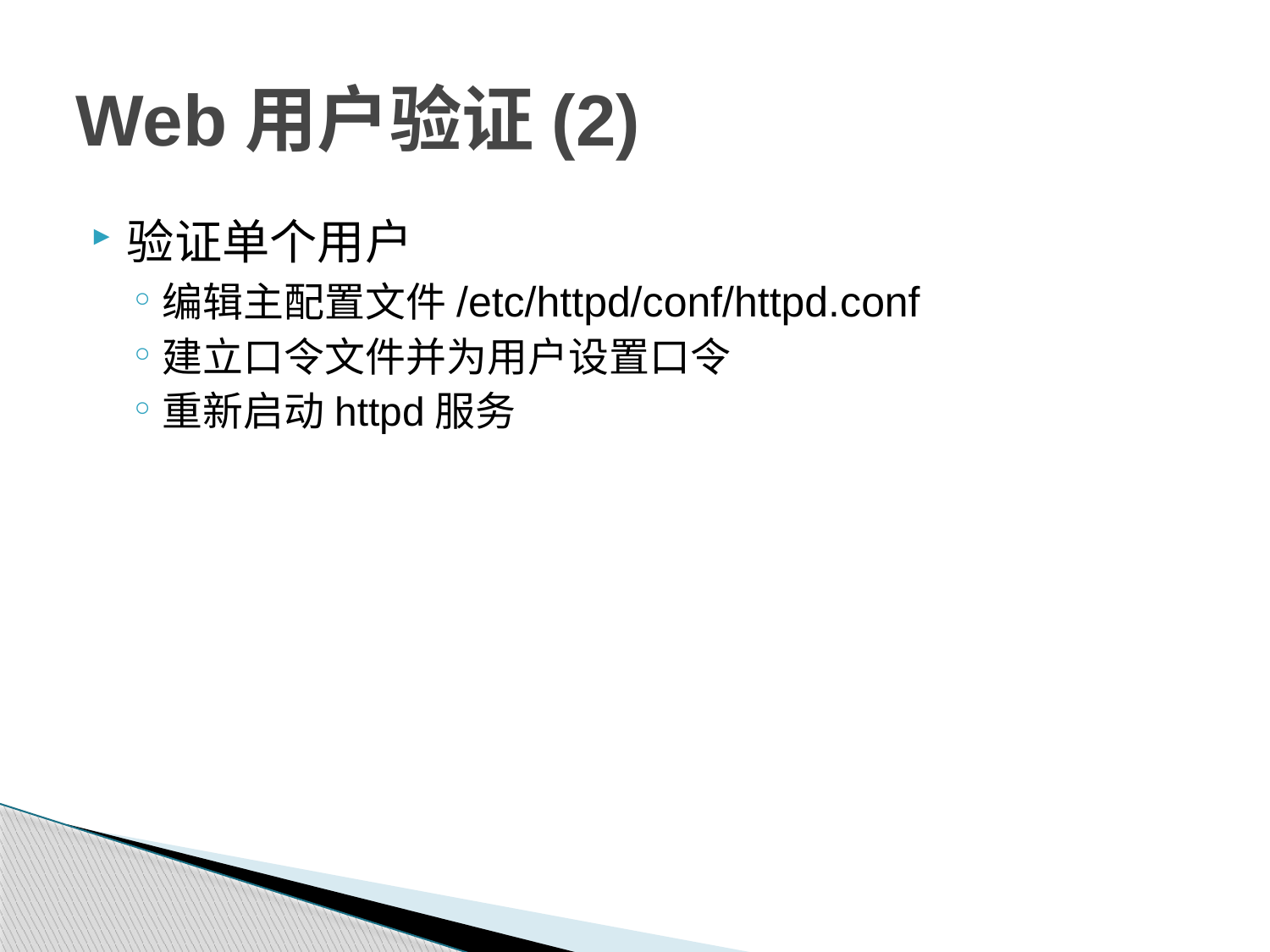

# Web用户验证(2)
验证单个用户
编辑主配置文件/etc/httpd/conf/httpd.conf
建立口令文件并为用户设置口令
重新启动httpd服务